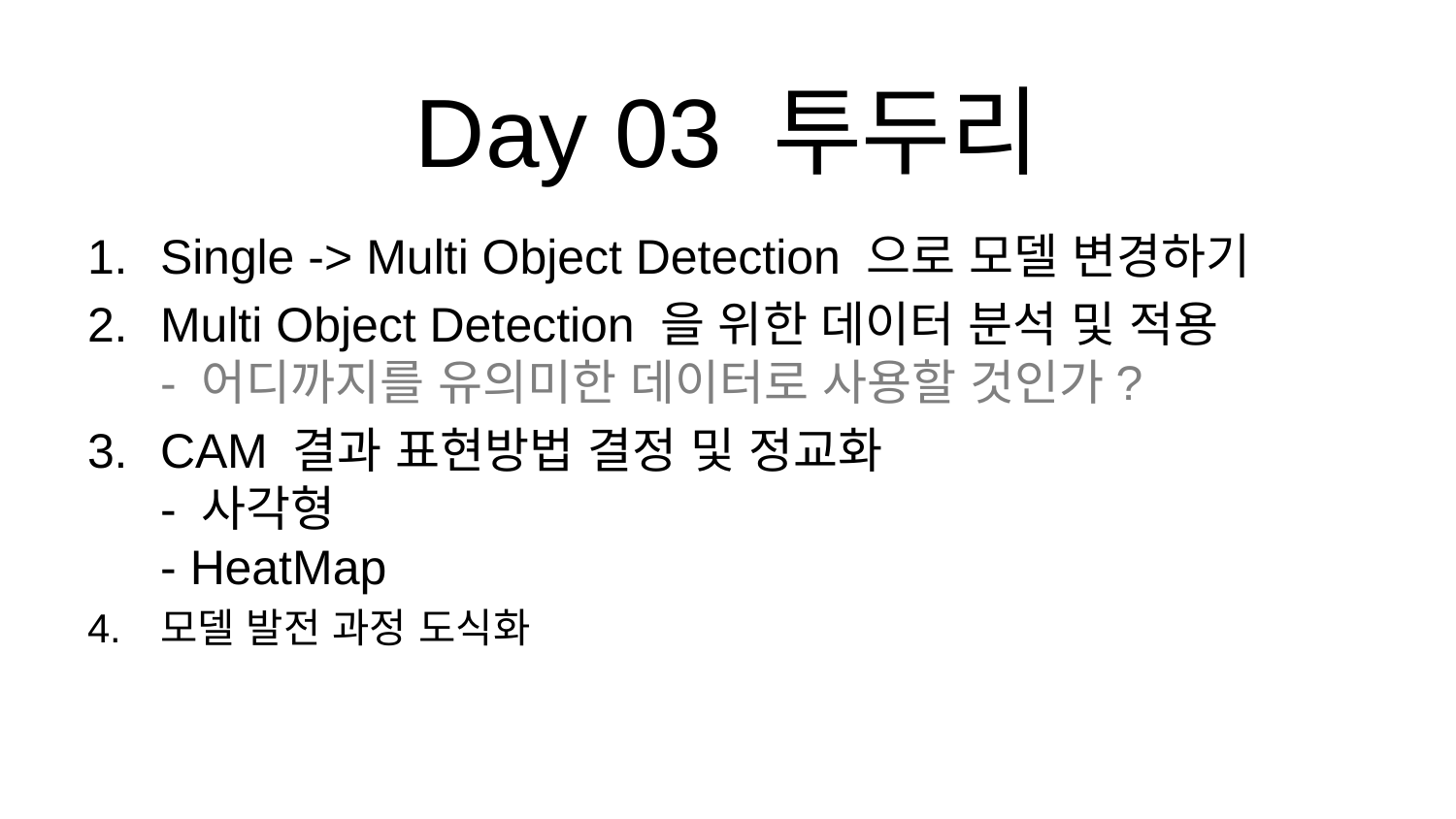

Day 03 투두리
Single -> Multi Object Detection 으로 모델 변경하기
Multi Object Detection 을 위한 데이터 분석 및 적용
- 어디까지를 유의미한 데이터로 사용할 것인가?
CAM 결과 표현방법 결정 및 정교화
- 사각형
- HeatMap
모델 발전 과정 도식화